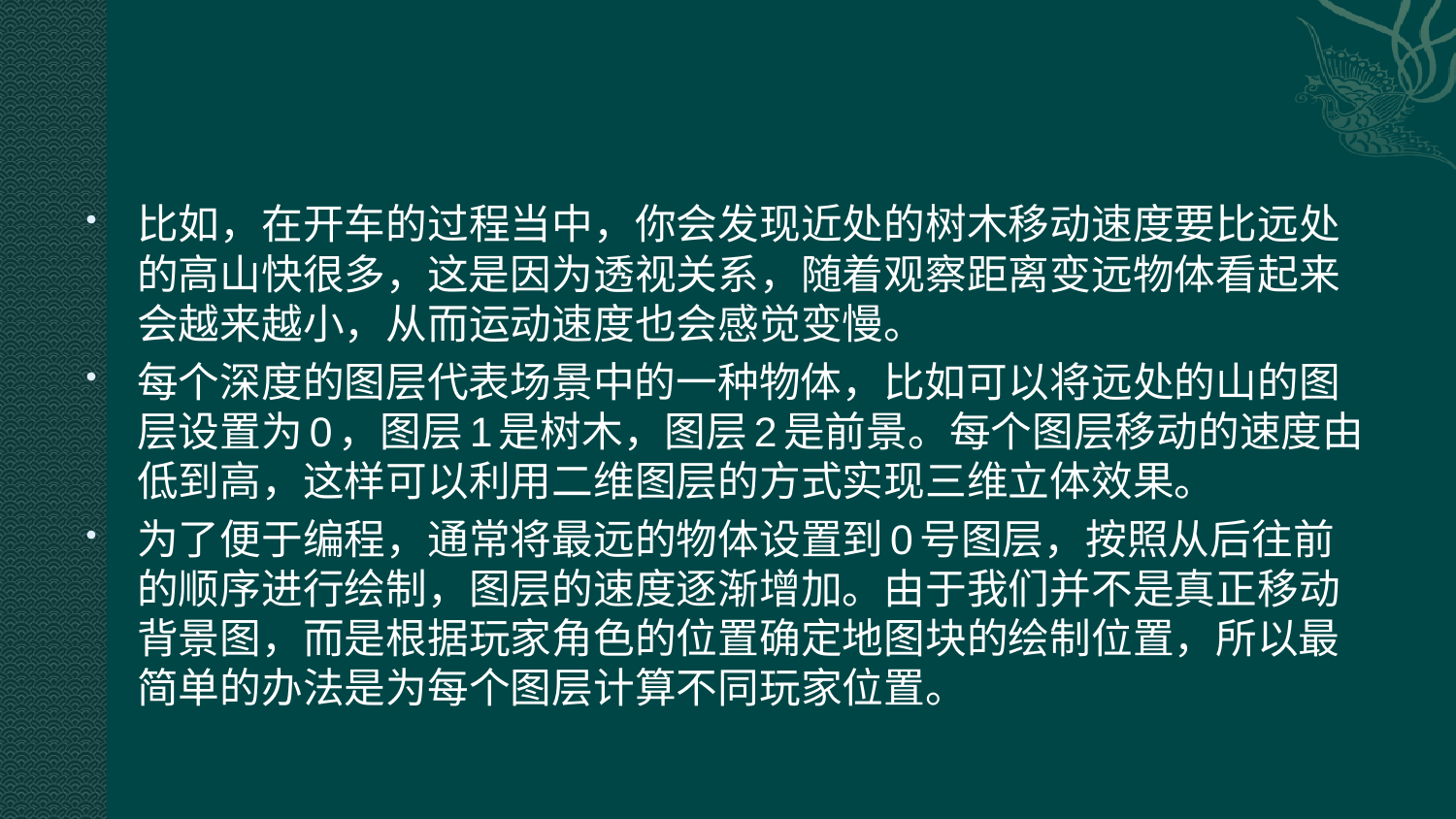

#
比如，在开车的过程当中，你会发现近处的树木移动速度要比远处的高山快很多，这是因为透视关系，随着观察距离变远物体看起来会越来越小，从而运动速度也会感觉变慢。
每个深度的图层代表场景中的一种物体，比如可以将远处的山的图层设置为0，图层1是树木，图层2是前景。每个图层移动的速度由低到高，这样可以利用二维图层的方式实现三维立体效果。
为了便于编程，通常将最远的物体设置到0号图层，按照从后往前的顺序进行绘制，图层的速度逐渐增加。由于我们并不是真正移动背景图，而是根据玩家角色的位置确定地图块的绘制位置，所以最简单的办法是为每个图层计算不同玩家位置。